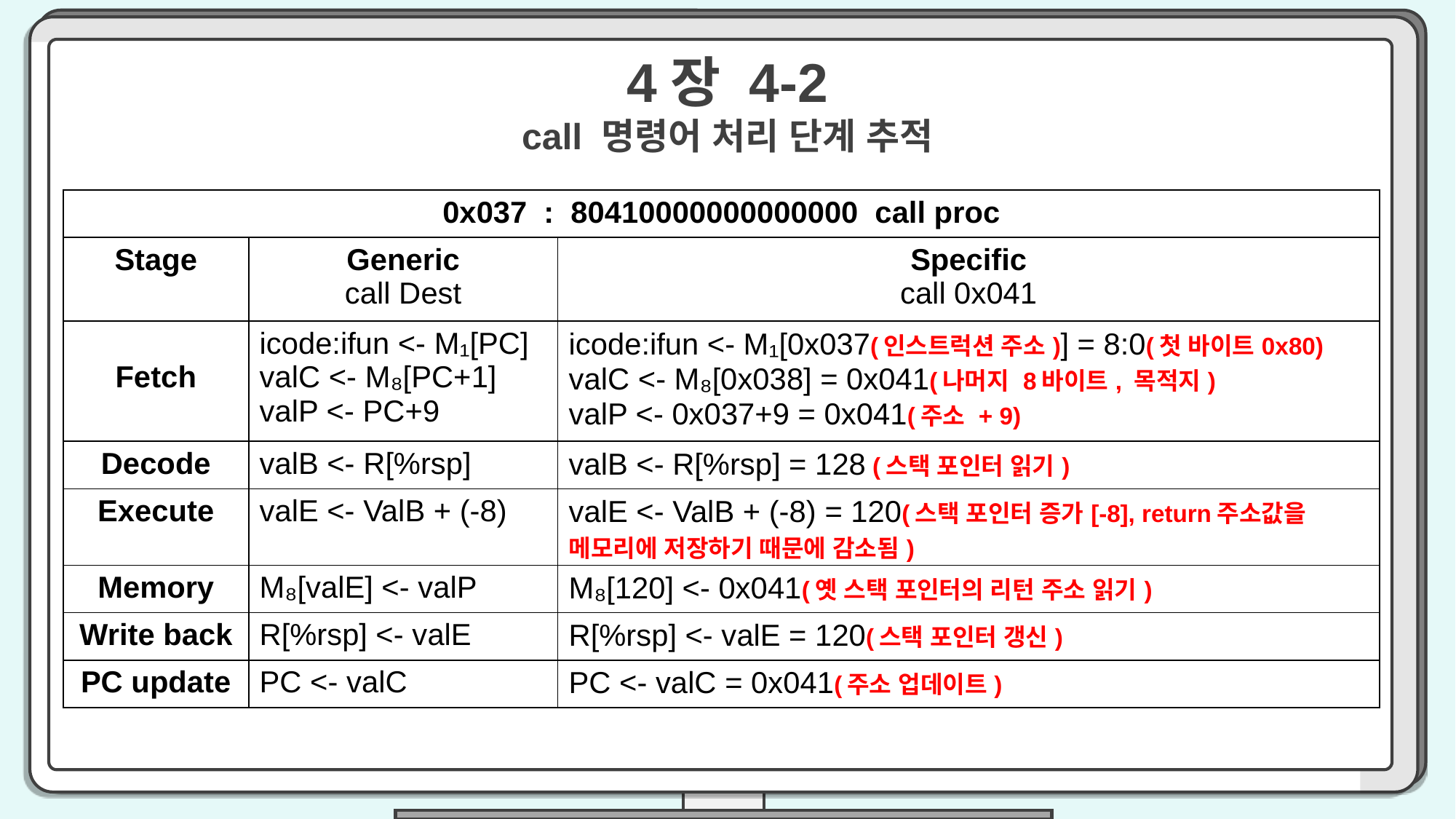

4장 4-2
call 명령어 처리 단계 추적
| 0x037 : 80410000000000000 call proc |  |  |
| --- | --- | --- |
| Stage | Generic call Dest | Specific call 0x041 |
| Fetch | icode:ifun <- M₁[PC] valC <- M₈[PC+1] valP <- PC+9 | icode:ifun <- M₁[0x037(인스트럭션 주소)] = 8:0(첫 바이트0x80) valC <- M₈[0x038] = 0x041(나머지 8바이트, 목적지) valP <- 0x037+9 = 0x041(주소 + 9) |
| Decode | valB <- R[%rsp] | valB <- R[%rsp] = 128 (스택 포인터 읽기) |
| Execute | valE <- ValB + (-8) | valE <- ValB + (-8) = 120(스택 포인터 증가[-8], return주소값을 메모리에 저장하기 때문에 감소됨) |
| Memory | M₈[valE] <- valP | M₈[120] <- 0x041(옛 스택 포인터의 리턴 주소 읽기) |
| Write back | R[%rsp] <- valE | R[%rsp] <- valE = 120(스택 포인터 갱신) |
| PC update | PC <- valC | PC <- valC = 0x041(주소 업데이트) |